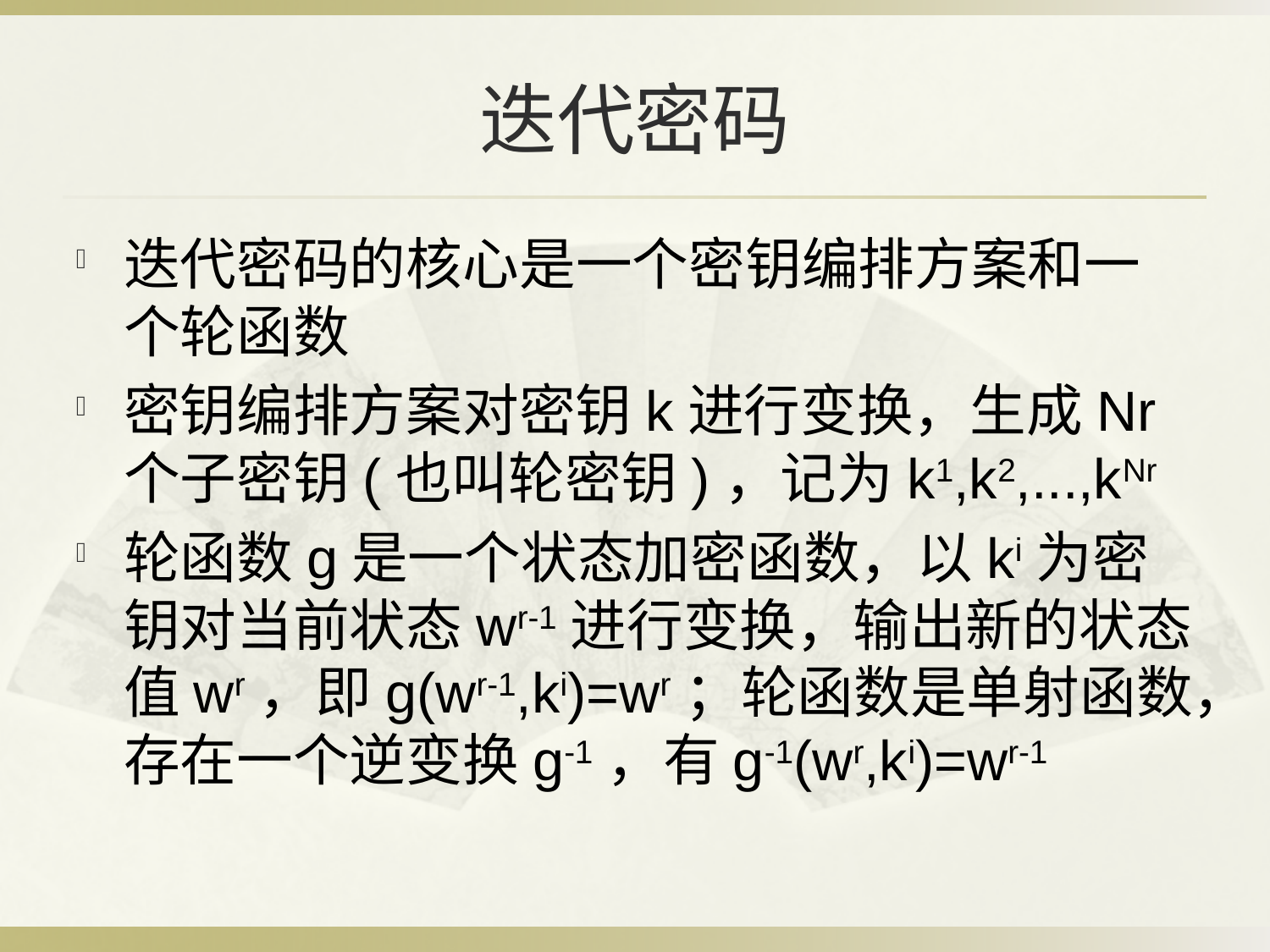

# 迭代密码
迭代密码的核心是一个密钥编排方案和一个轮函数
密钥编排方案对密钥k进行变换，生成Nr个子密钥(也叫轮密钥)，记为k1,k2,...,kNr
轮函数g是一个状态加密函数，以ki为密钥对当前状态wr-1进行变换，输出新的状态值wr，即g(wr-1,ki)=wr；轮函数是单射函数，存在一个逆变换g-1，有g-1(wr,ki)=wr-1